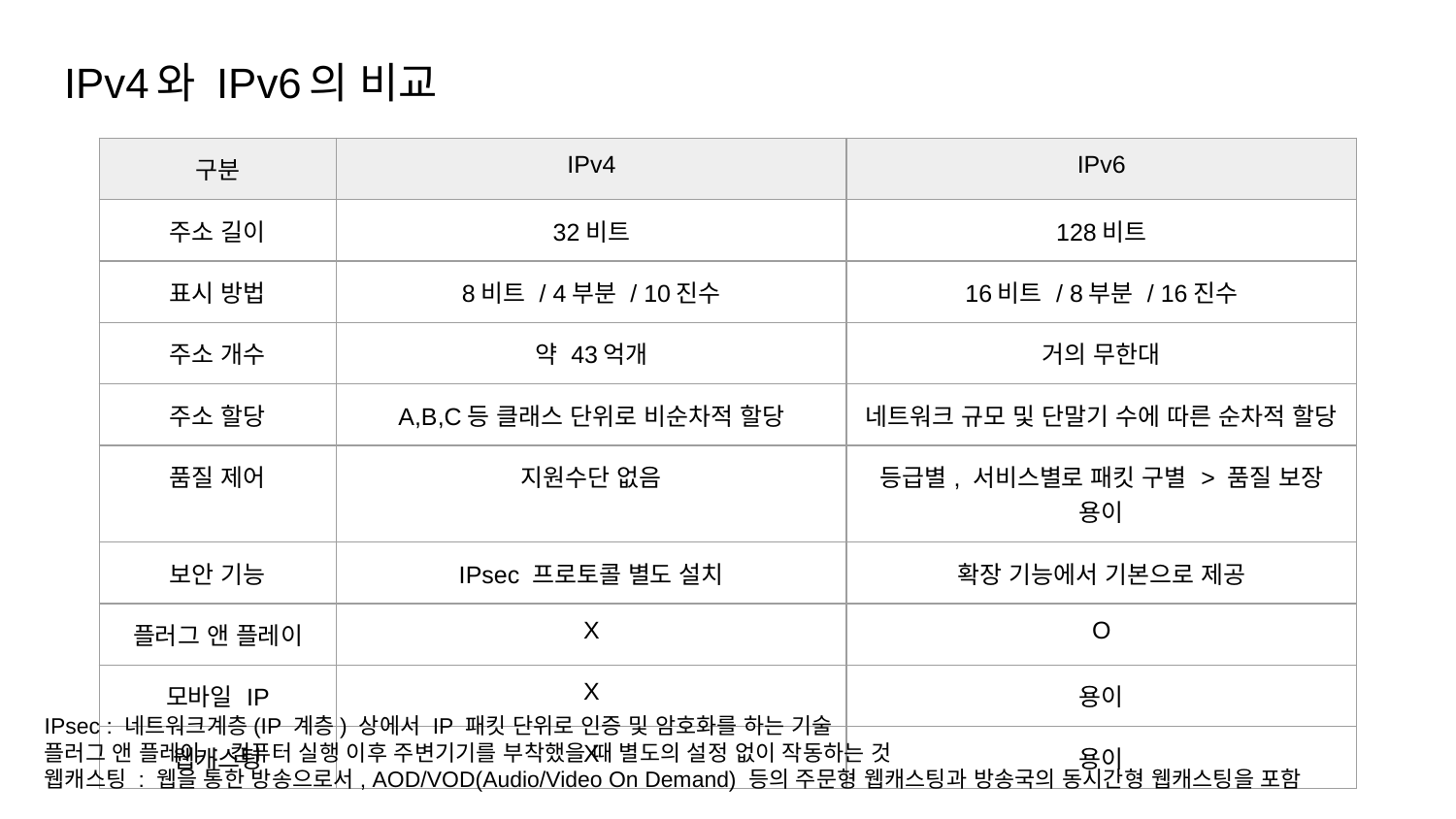

# IPv4와 IPv6의 비교
| 구분 | IPv4 | IPv6 |
| --- | --- | --- |
| 주소 길이 | 32비트 | 128비트 |
| 표시 방법 | 8비트 / 4부분 / 10진수 | 16비트 / 8부분 / 16진수 |
| 주소 개수 | 약 43억개 | 거의 무한대 |
| 주소 할당 | A,B,C등 클래스 단위로 비순차적 할당 | 네트워크 규모 및 단말기 수에 따른 순차적 할당 |
| 품질 제어 | 지원수단 없음 | 등급별, 서비스별로 패킷 구별 > 품질 보장 용이 |
| 보안 기능 | IPsec 프로토콜 별도 설치 | 확장 기능에서 기본으로 제공 |
| 플러그 앤 플레이 | X | O |
| 모바일 IP | X | 용이 |
| 웹캐스팅 | X | 용이 |
IPsec : 네트워크계층(IP 계층) 상에서 IP 패킷 단위로 인증 및 암호화를 하는 기술
플러그 앤 플레이 : 컴퓨터 실행 이후 주변기기를 부착했을 때 별도의 설정 없이 작동하는 것
웹캐스팅 : 웹을 통한 방송으로서, AOD/VOD(Audio/Video On Demand) 등의 주문형 웹캐스팅과 방송국의 동시간형 웹캐스팅을 포함